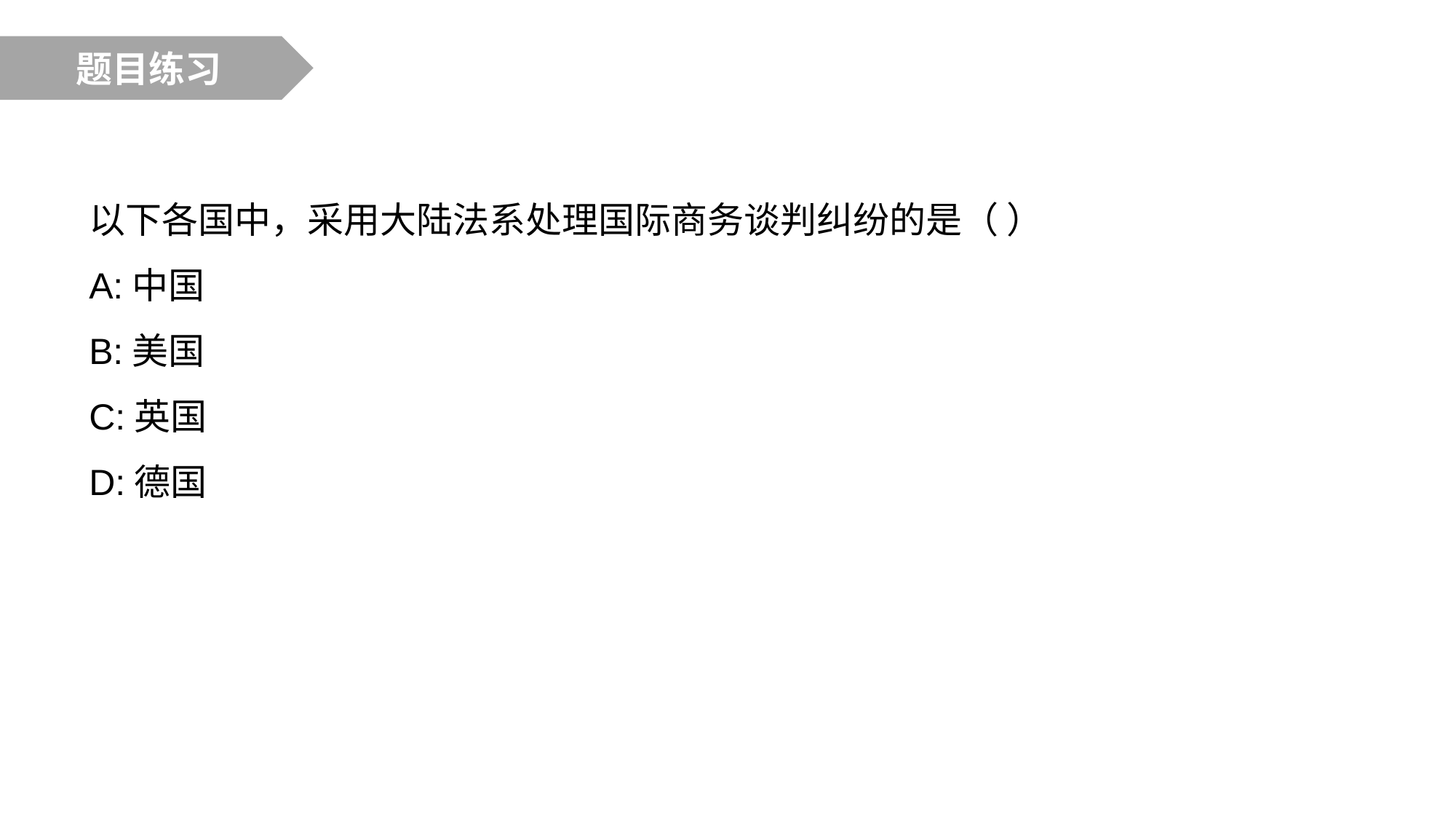

题目练习
以下各国中，采用大陆法系处理国际商务谈判纠纷的是（ ）
A:中国
B:美国
C:英国
D:德国